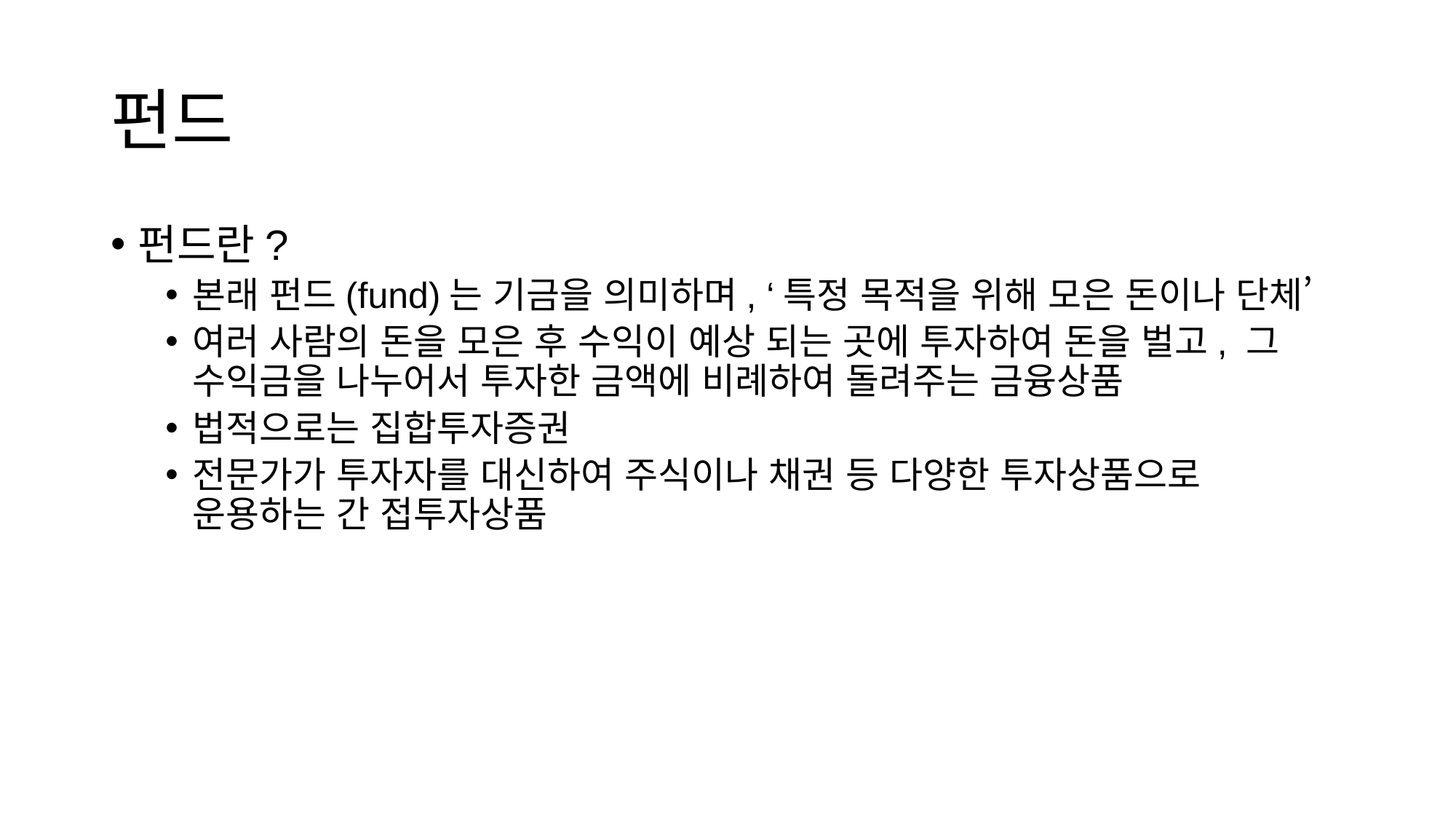

# 펀드
펀드란?
본래 펀드(fund)는 기금을 의미하며, ‘특정 목적을 위해 모은 돈이나 단체’
여러 사람의 돈을 모은 후 수익이 예상 되는 곳에 투자하여 돈을 벌고, 그 수익금을 나누어서 투자한 금액에 비례하여 돌려주는 금융상품
법적으로는 집합투자증권
전문가가 투자자를 대신하여 주식이나 채권 등 다양한 투자상품으로 운용하는 간 접투자상품